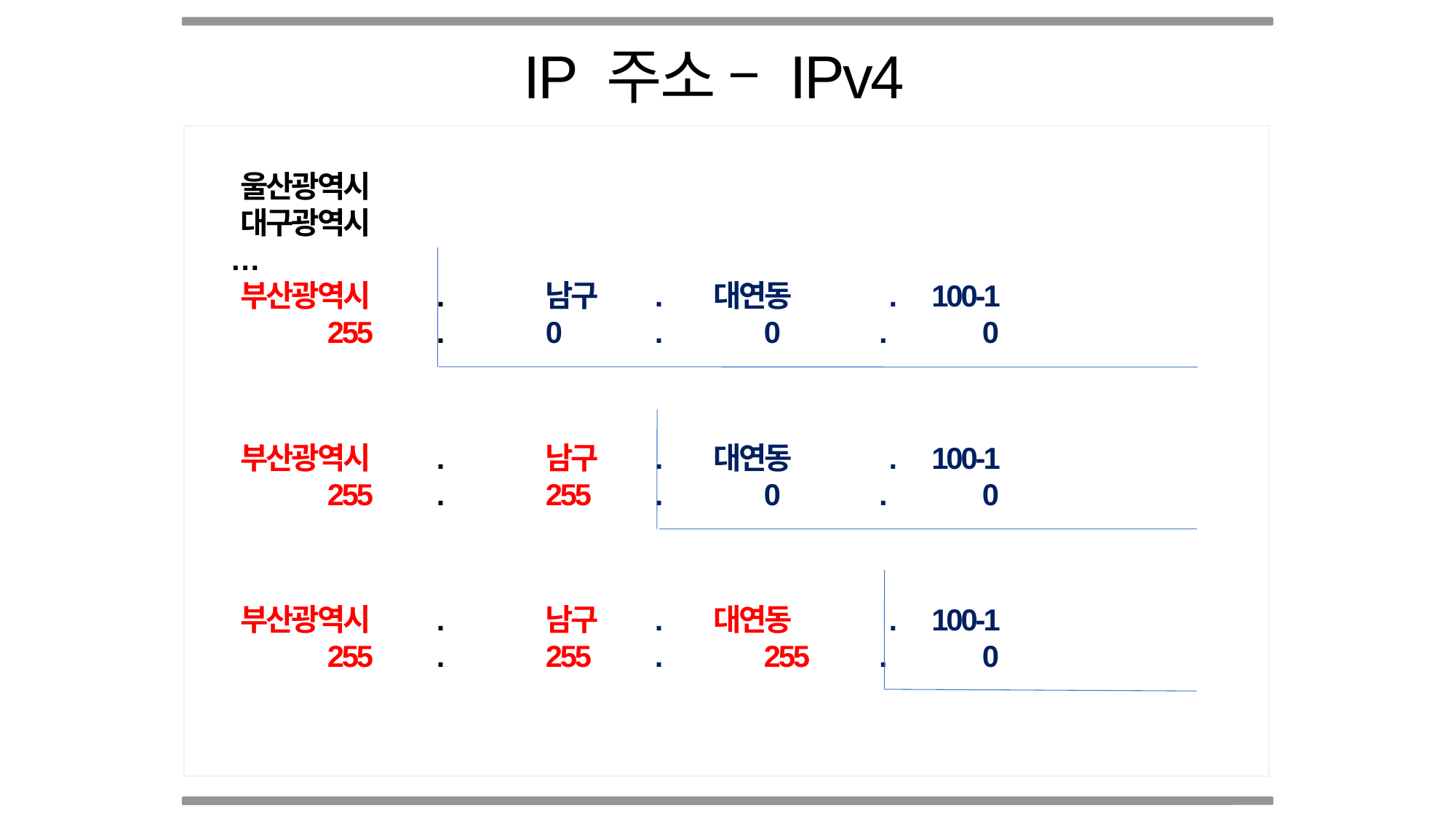

Part 01

IP 주소 – IPv4

  울산광역시
  대구광역시
  …
  부산광역시 	.	남구	.       대연동	 .      100-1
	255	.	0	.	0	 .	0

  부산광역시 	.	남구	.       대연동	 .      100-1
	255	.	255	.	0	 .	0

  부산광역시 	.	남구	.       대연동	 .      100-1
	255	.	255	.	255	 .	0